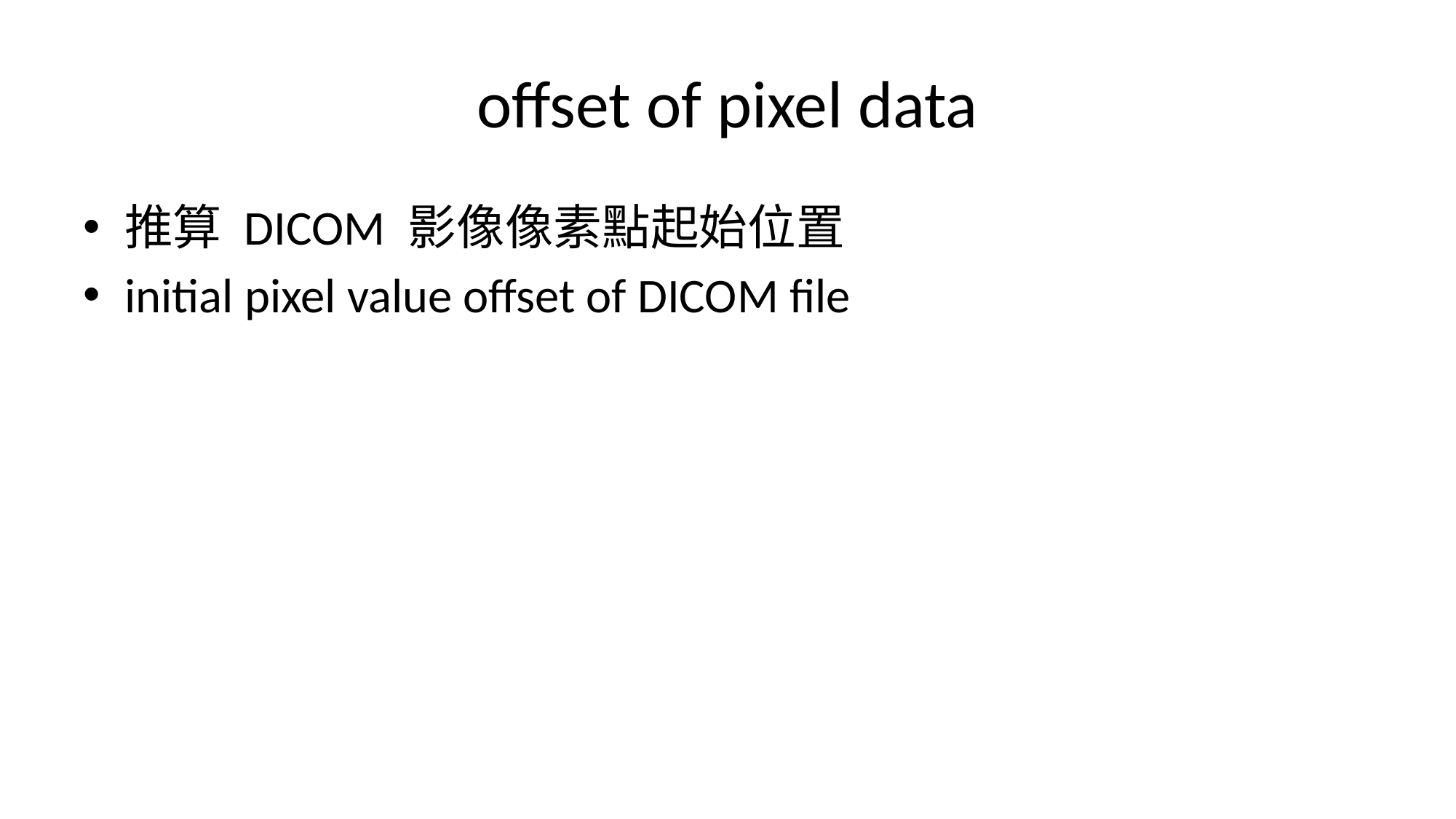

# offset of pixel data
推算 DICOM 影像像素點起始位置
initial pixel value offset of DICOM file